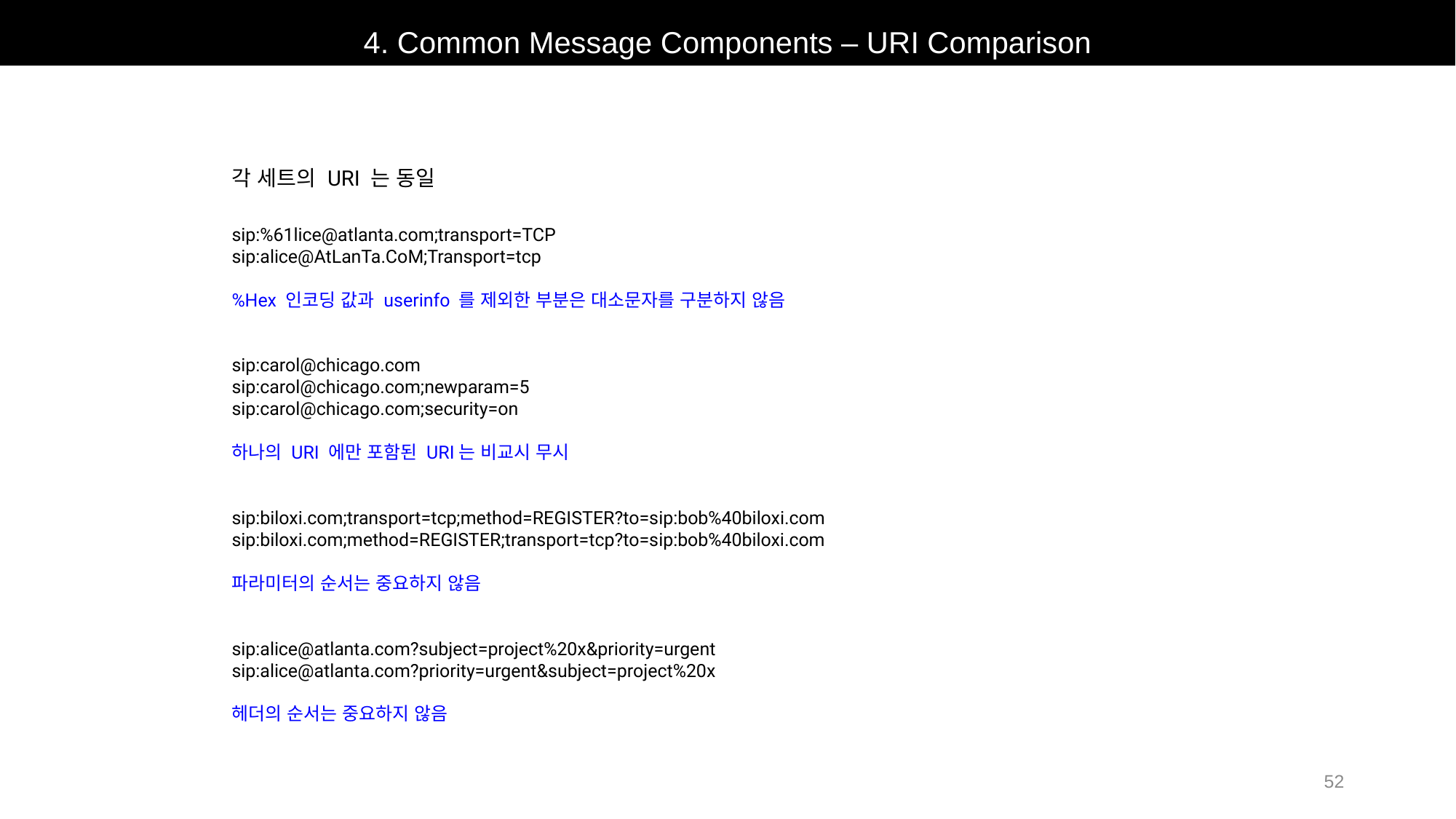

# 4. Common Message Components – URI Comparison
각 세트의 URI 는 동일

sip:%61lice@atlanta.com;transport=TCP
sip:alice@AtLanTa.CoM;Transport=tcp

%Hex 인코딩 값과 userinfo 를 제외한 부분은 대소문자를 구분하지 않음

sip:carol@chicago.com
sip:carol@chicago.com;newparam=5
sip:carol@chicago.com;security=on

하나의 URI 에만 포함된 URI는 비교시 무시

sip:biloxi.com;transport=tcp;method=REGISTER?to=sip:bob%40biloxi.com
sip:biloxi.com;method=REGISTER;transport=tcp?to=sip:bob%40biloxi.com

파라미터의 순서는 중요하지 않음

sip:alice@atlanta.com?subject=project%20x&priority=urgent
sip:alice@atlanta.com?priority=urgent&subject=project%20x

헤더의 순서는 중요하지 않음
52